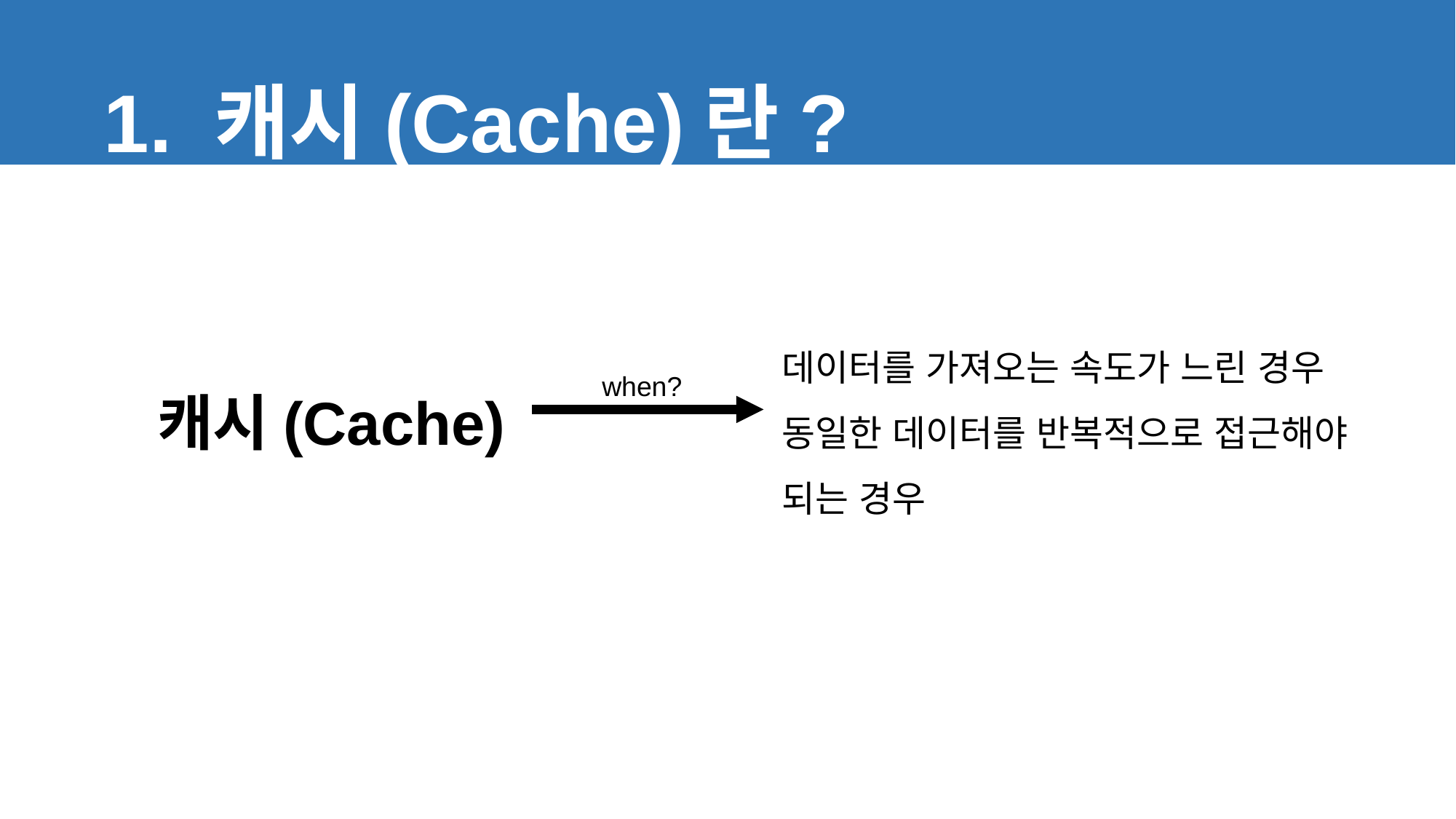

1. 캐시(Cache)란?
데이터를 가져오는 속도가 느린 경우
동일한 데이터를 반복적으로 접근해야
되는 경우
캐시(Cache)
when?